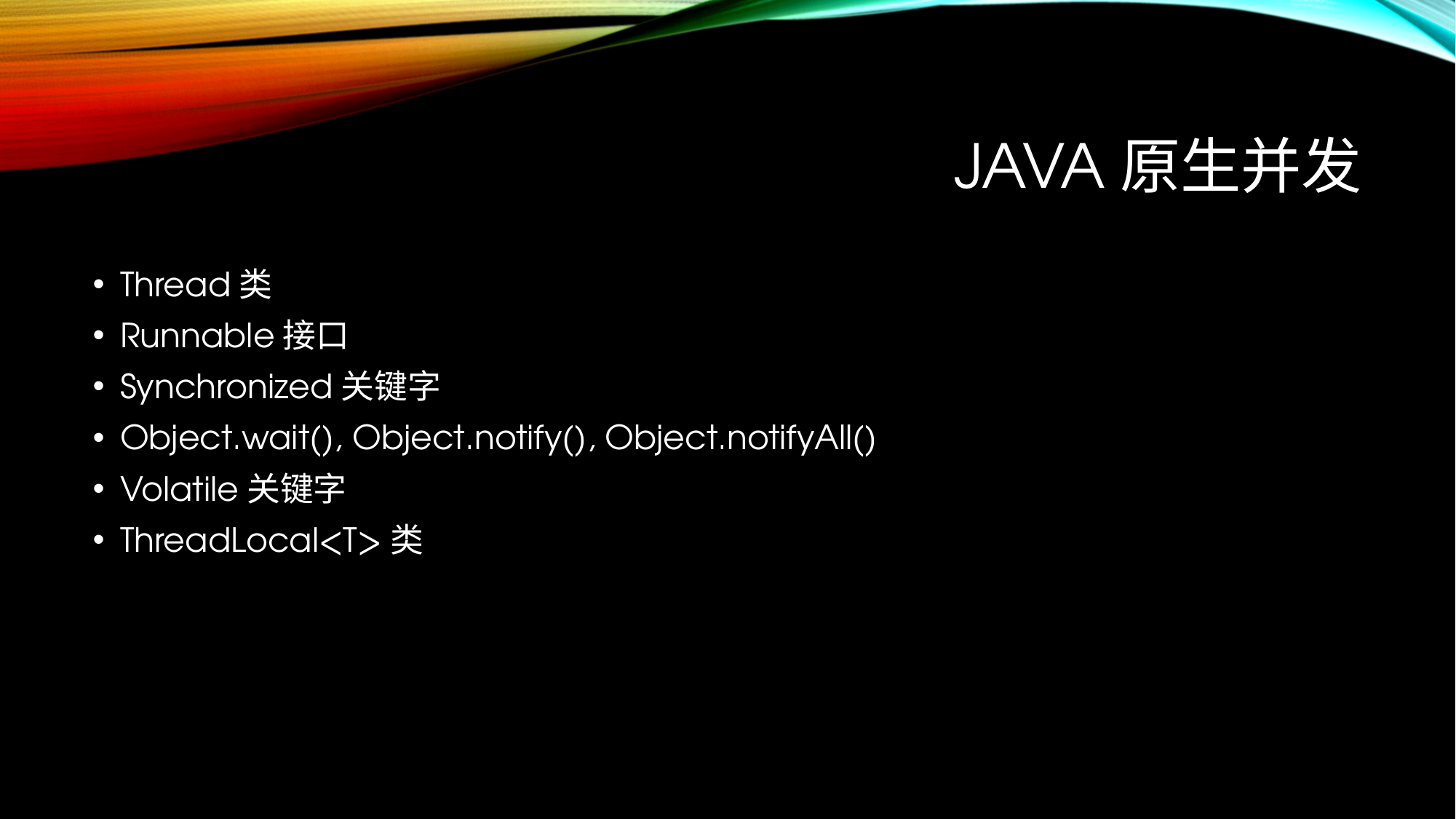

# Java原生并发
Thread类
Runnable接口
Synchronized关键字
Object.wait(), Object.notify(), Object.notifyAll()
Volatile关键字
ThreadLocal<T>类